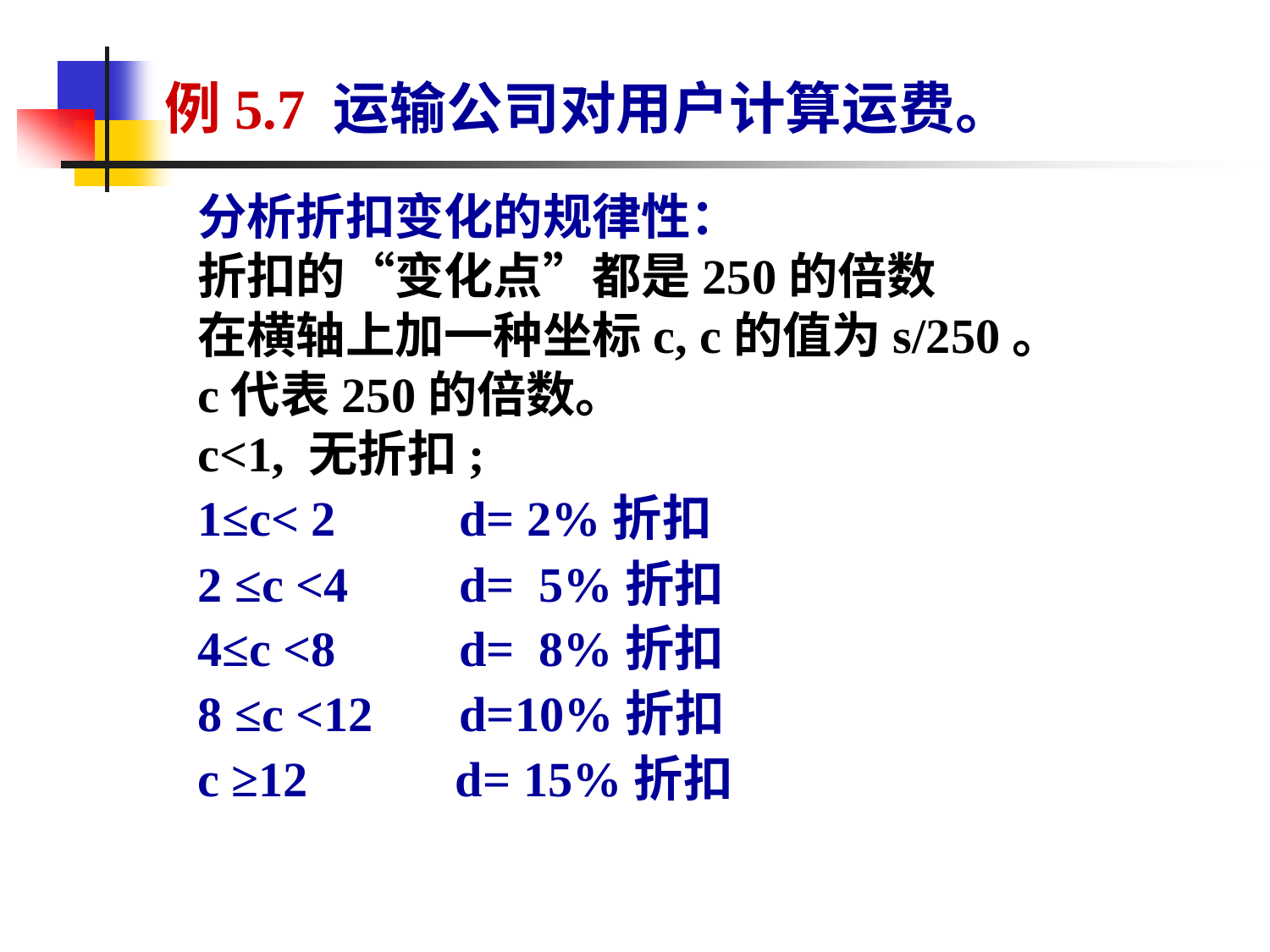

例5.7 运输公司对用户计算运费。
分析折扣变化的规律性：
折扣的“变化点”都是250的倍数
在横轴上加一种坐标c, c的值为s/250。
c代表250的倍数。
c<1, 无折扣;
1≤c< 2          d= 2%折扣
2 ≤c <4         d=  5%折扣
4≤c <8          d=  8%折扣
8 ≤c <12       d=10%折扣
c ≥12            d= 15%折扣